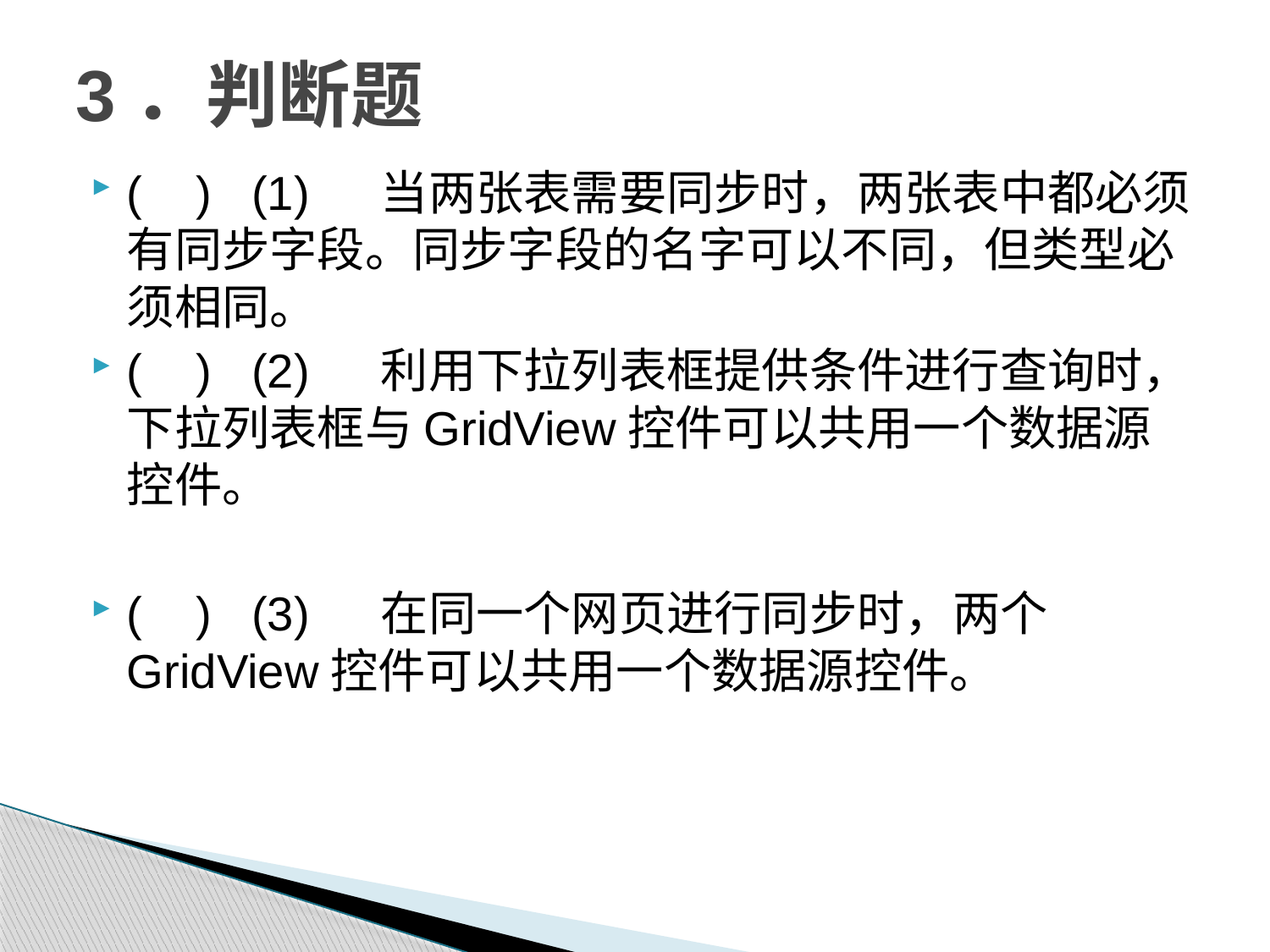

# 3．判断题
(    )   (1)	当两张表需要同步时，两张表中都必须有同步字段。同步字段的名字可以不同，但类型必须相同。
(    )   (2)	利用下拉列表框提供条件进行查询时，下拉列表框与GridView控件可以共用一个数据源控件。

(    )   (3)	在同一个网页进行同步时，两个GridView控件可以共用一个数据源控件。